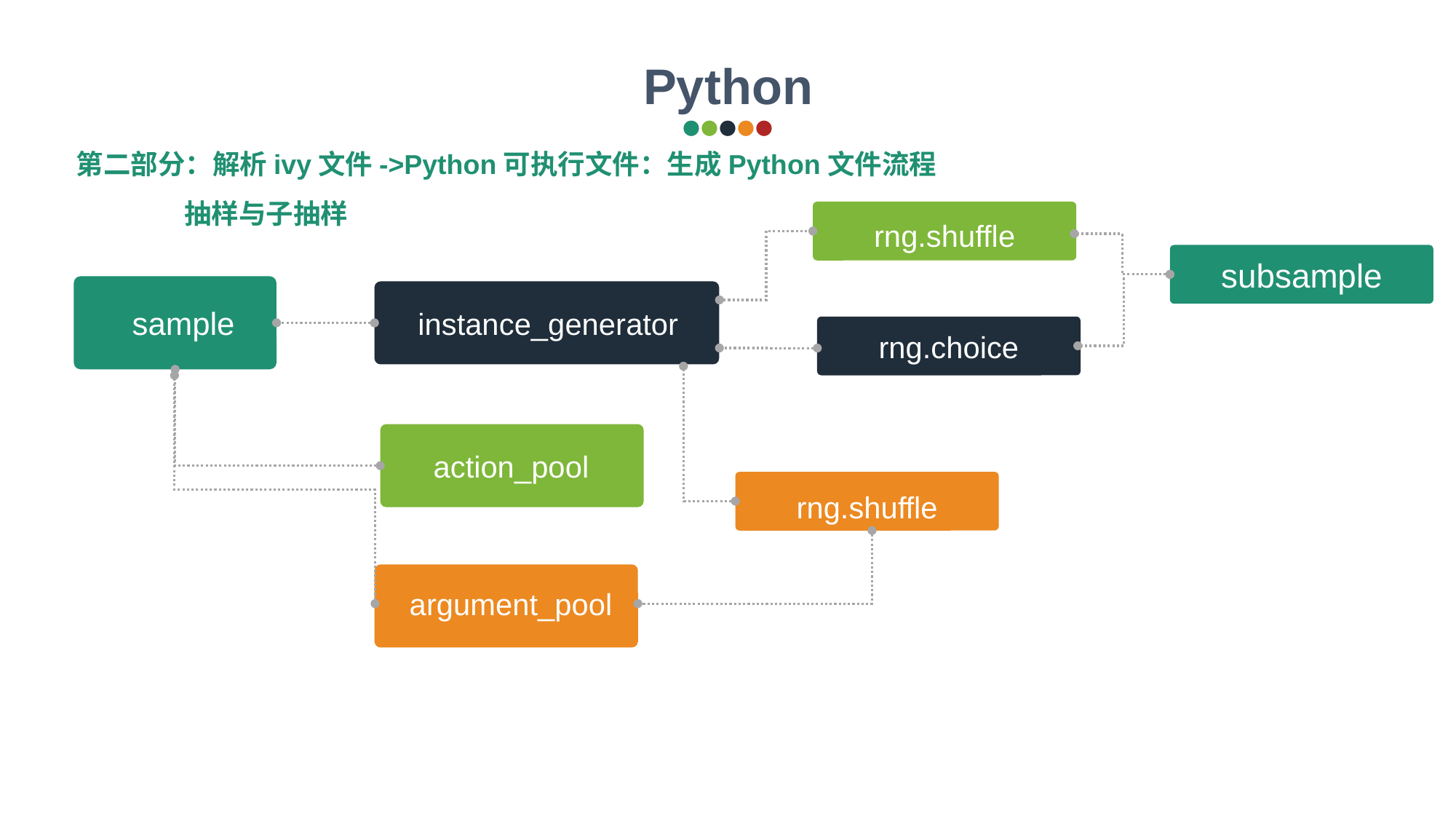

Python

第二部分：解析ivy文件->Python可执行文件：生成Python文件流程
抽样与子抽样

rng.shuffle

subsample

sample
instance_generator

rng.choice

action_pool

rng.shuffle

argument_pool